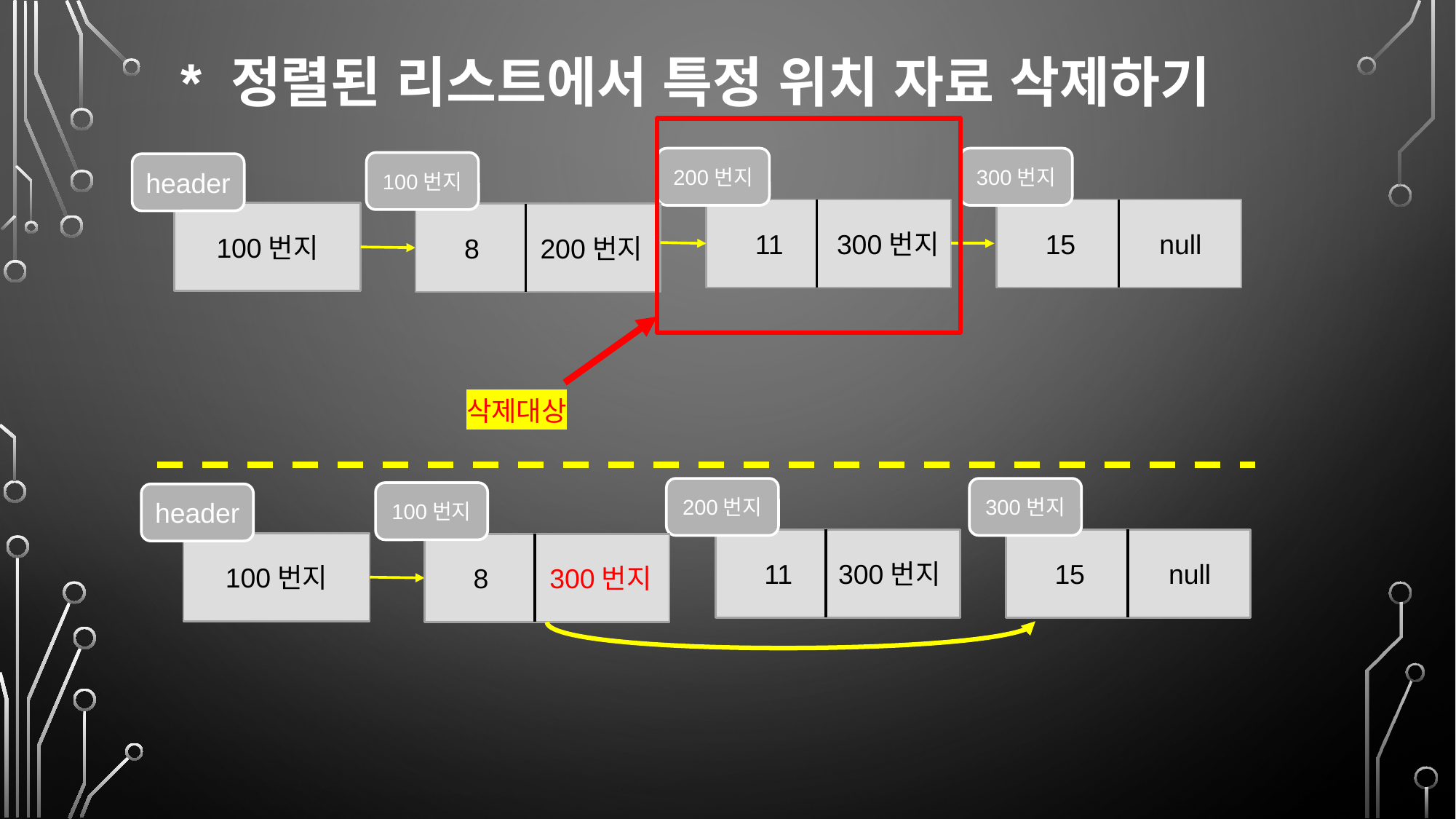

* 정렬된 리스트에서 특정 위치 자료 삭제하기

200번지
300번지
100번지
header
     11       300번지
     15           null
100번지
     8        200번지
삭제대상
200번지
300번지
100번지
header
     11      300번지
     15           null
100번지
     8        300번지